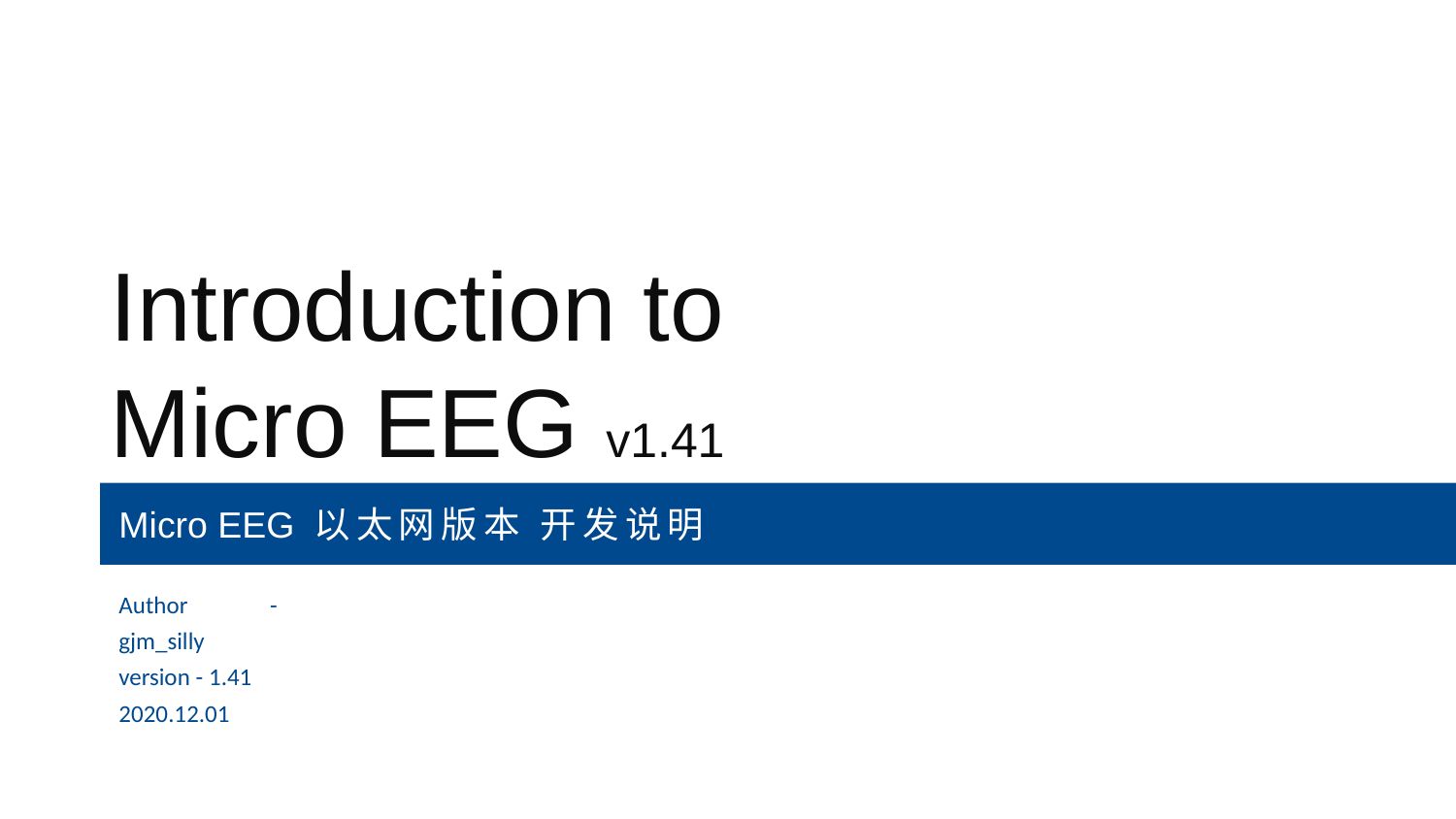

# Introduction to Micro EEG v1.41

Micro EEG 以太网版本 开发说明
Author	 - gjm_silly
version - 1.41
2020.12.01